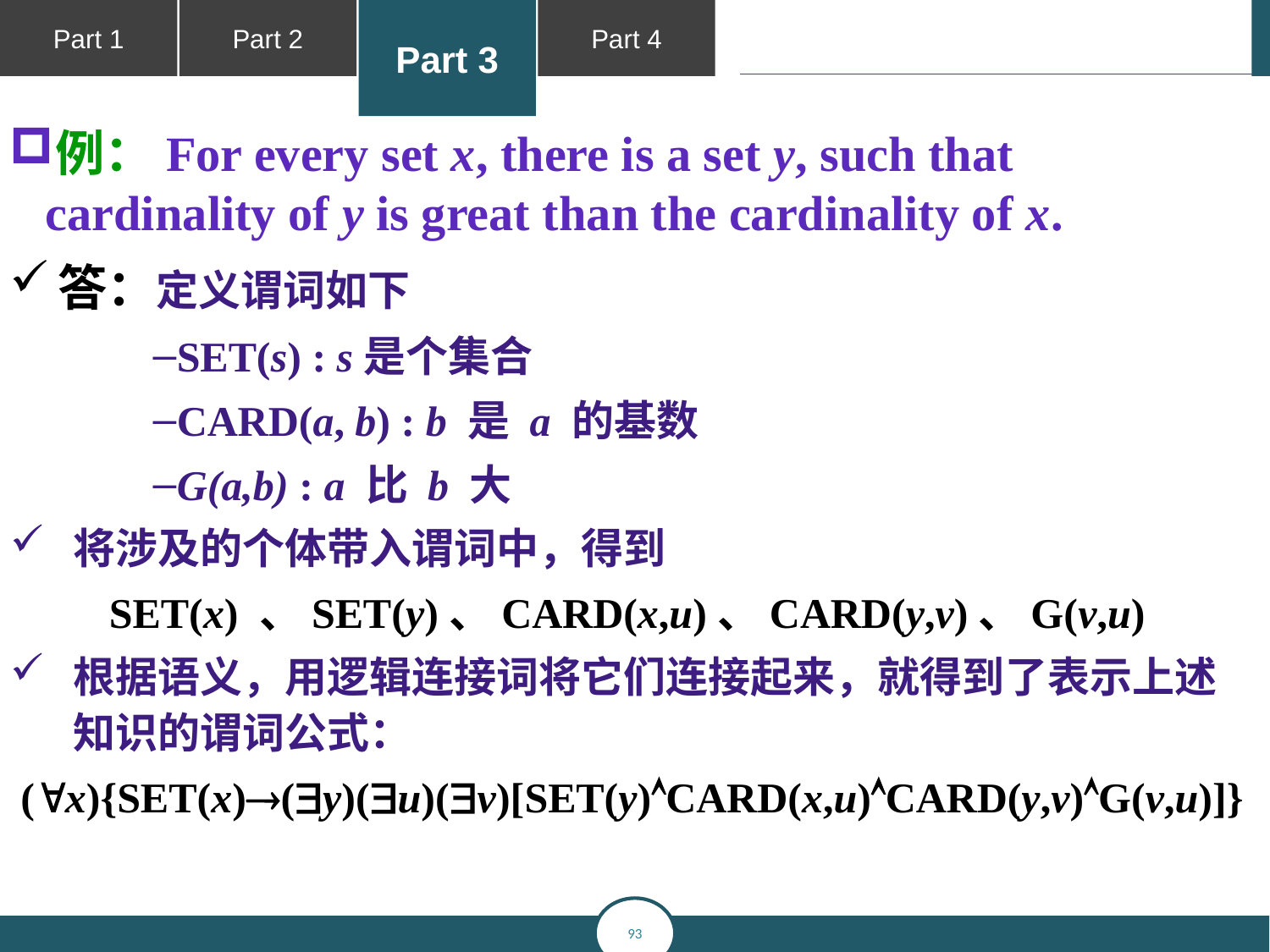

例：For every set x, there is a set y, such that cardinality of y is great than the cardinality of x.
答：定义谓词如下
SET(s) : s是个集合
CARD(a, b) : b 是 a 的基数
G(a,b) : a 比 b 大
将涉及的个体带入谓词中，得到
SET(x) 、SET(y)、CARD(x,u)、CARD(y,v)、G(v,u)
根据语义，用逻辑连接词将它们连接起来，就得到了表示上述知识的谓词公式：
 (∀x){SET(x)→(∃y)(∃u)(∃v)[SET(y)∧CARD(x,u)∧CARD(y,v)∧G(v,u)]}